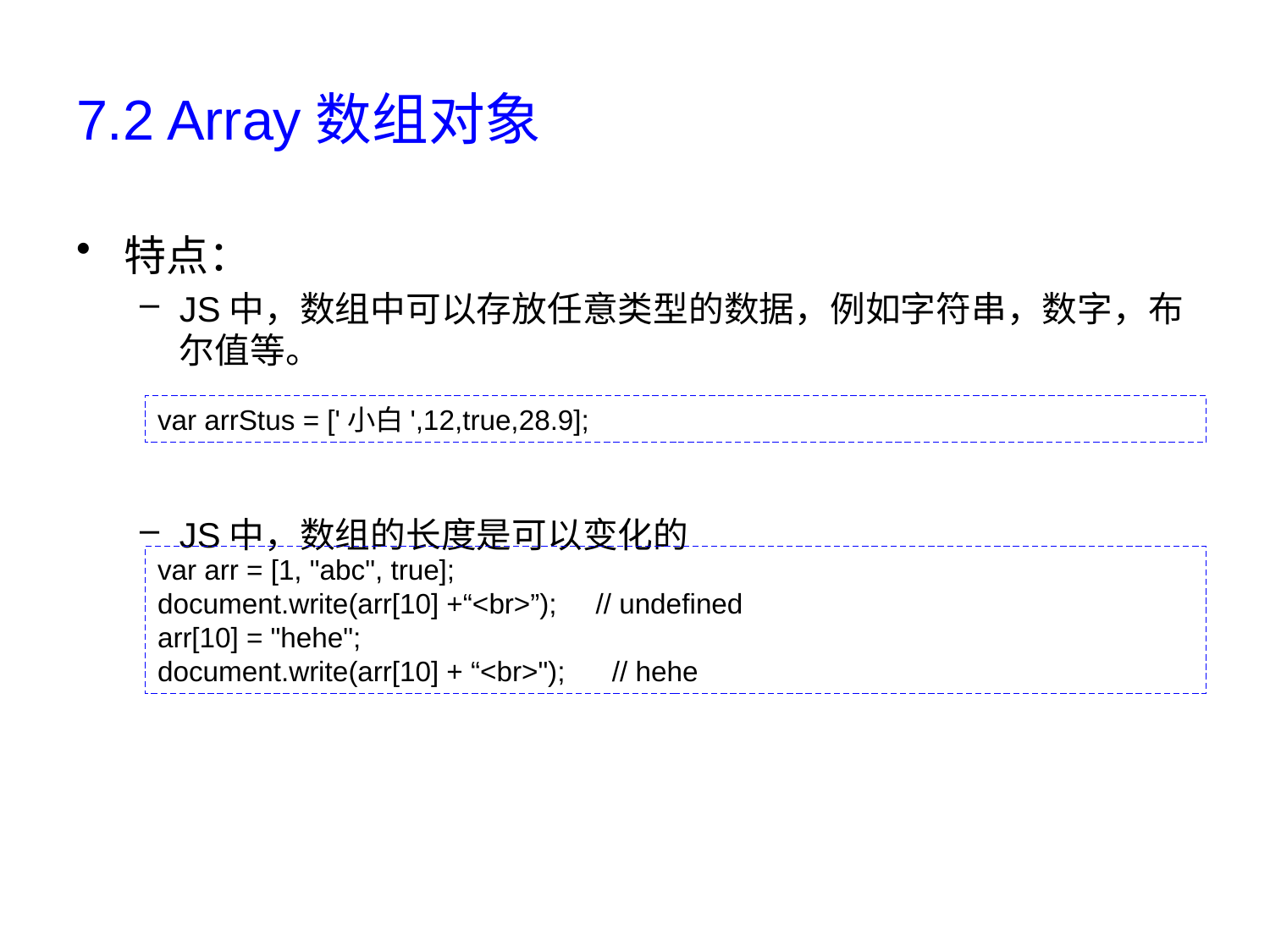

# 7.2 Array数组对象
特点：
JS中，数组中可以存放任意类型的数据，例如字符串，数字，布尔值等。

JS中，数组的长度是可以变化的

var arrStus = ['小白',12,true,28.9];
var arr = [1, "abc", true];
document.write(arr[10] +“<br>”);     // undefined
arr[10] = "hehe";
document.write(arr[10] + “<br>");      // hehe